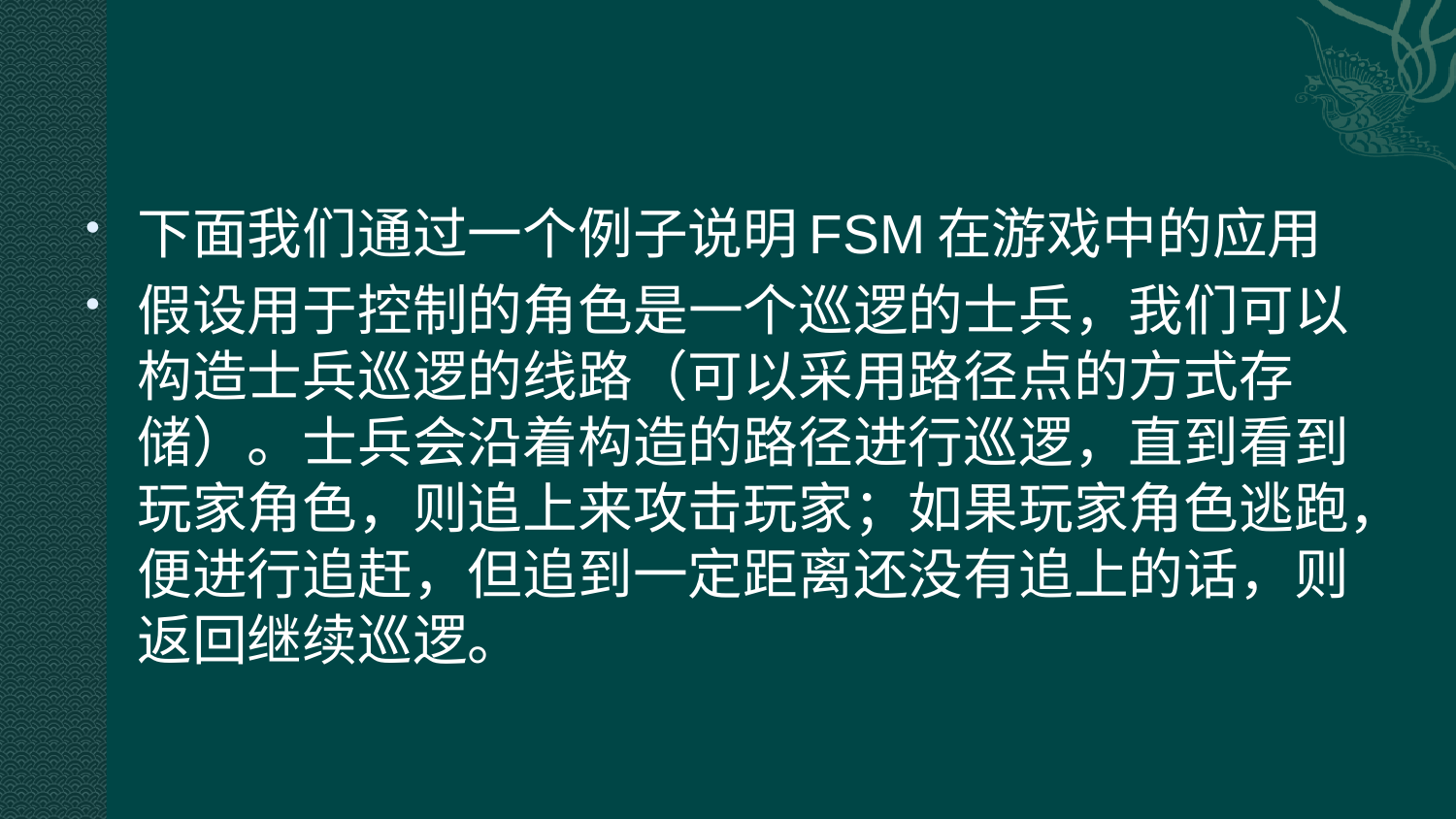

#
下面我们通过一个例子说明FSM在游戏中的应用
假设用于控制的角色是一个巡逻的士兵，我们可以构造士兵巡逻的线路（可以采用路径点的方式存储）。士兵会沿着构造的路径进行巡逻，直到看到玩家角色，则追上来攻击玩家；如果玩家角色逃跑，便进行追赶，但追到一定距离还没有追上的话，则返回继续巡逻。